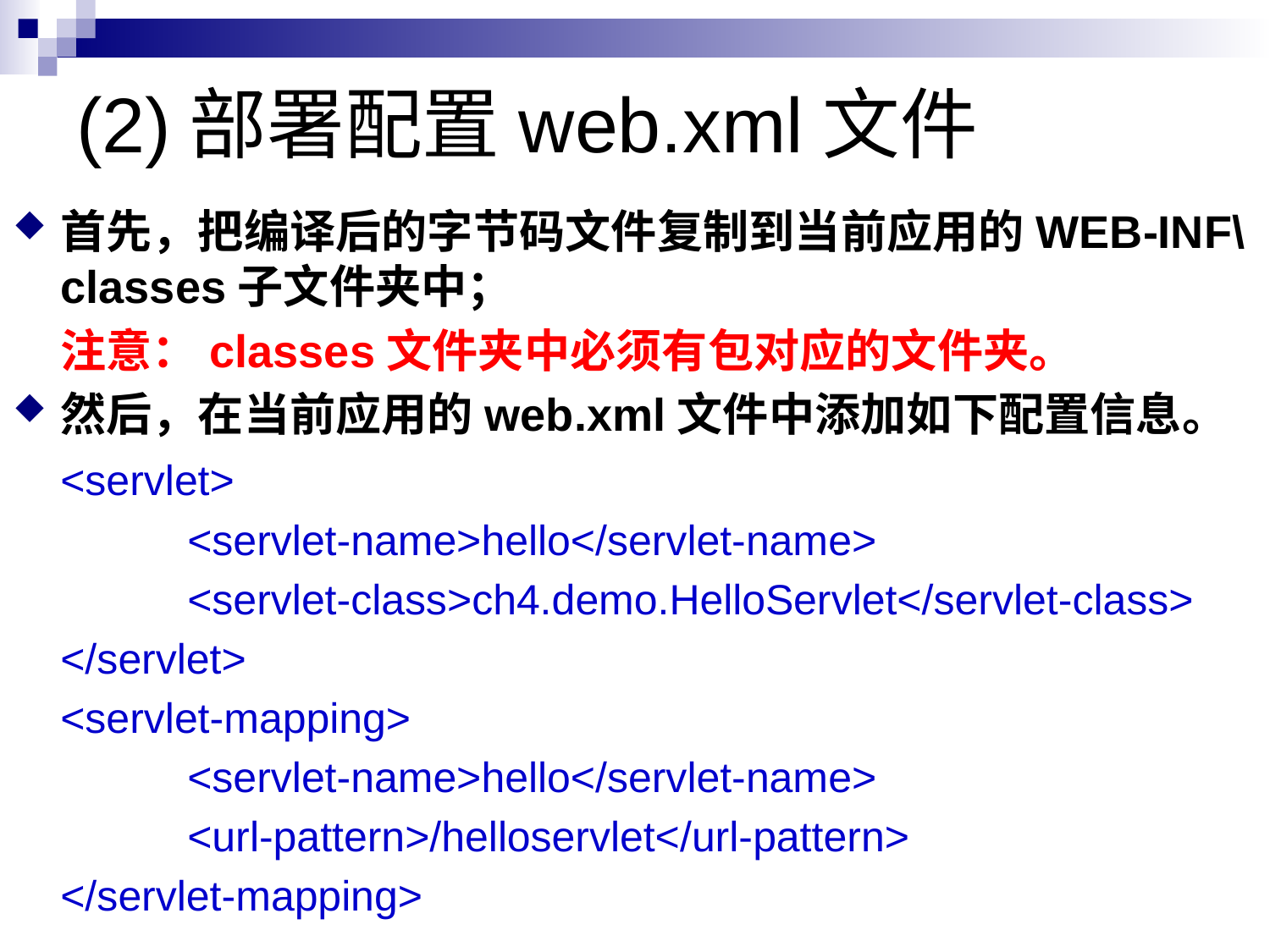

# (2)部署配置web.xml文件
首先，把编译后的字节码文件复制到当前应用的WEB-INF\classes子文件夹中；
	注意：classes文件夹中必须有包对应的文件夹。
然后，在当前应用的web.xml文件中添加如下配置信息。
	<servlet>
		<servlet-name>hello</servlet-name>
		<servlet-class>ch4.demo.HelloServlet</servlet-class>
	</servlet>
	<servlet-mapping>
		<servlet-name>hello</servlet-name>
		<url-pattern>/helloservlet</url-pattern>
	</servlet-mapping>
8